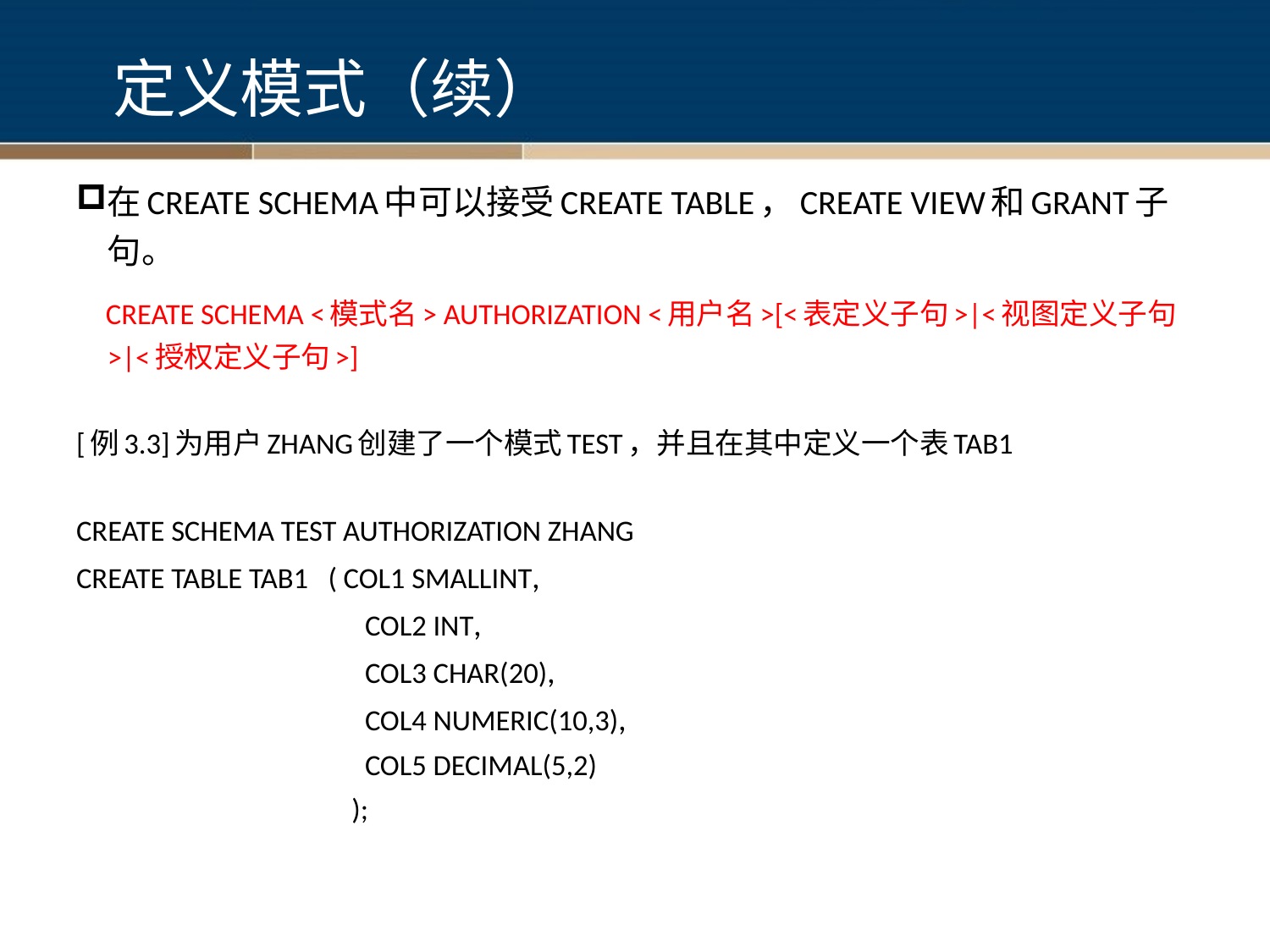

定义模式（续）
在CREATE SCHEMA中可以接受CREATE TABLE，CREATE VIEW和GRANT子句。
    CREATE SCHEMA <模式名> AUTHORIZATION <用户名>[<表定义子句>|<视图定义子句>|<授权定义子句>]

[例3.3]为用户ZHANG创建了一个模式TEST，并且在其中定义一个表TAB1

CREATE SCHEMA TEST AUTHORIZATION ZHANG
CREATE TABLE TAB1   ( COL1 SMALLINT,
                                            COL2 INT,
                                            COL3 CHAR(20),
                                            COL4 NUMERIC(10,3),
                                            COL5 DECIMAL(5,2)
                                          );